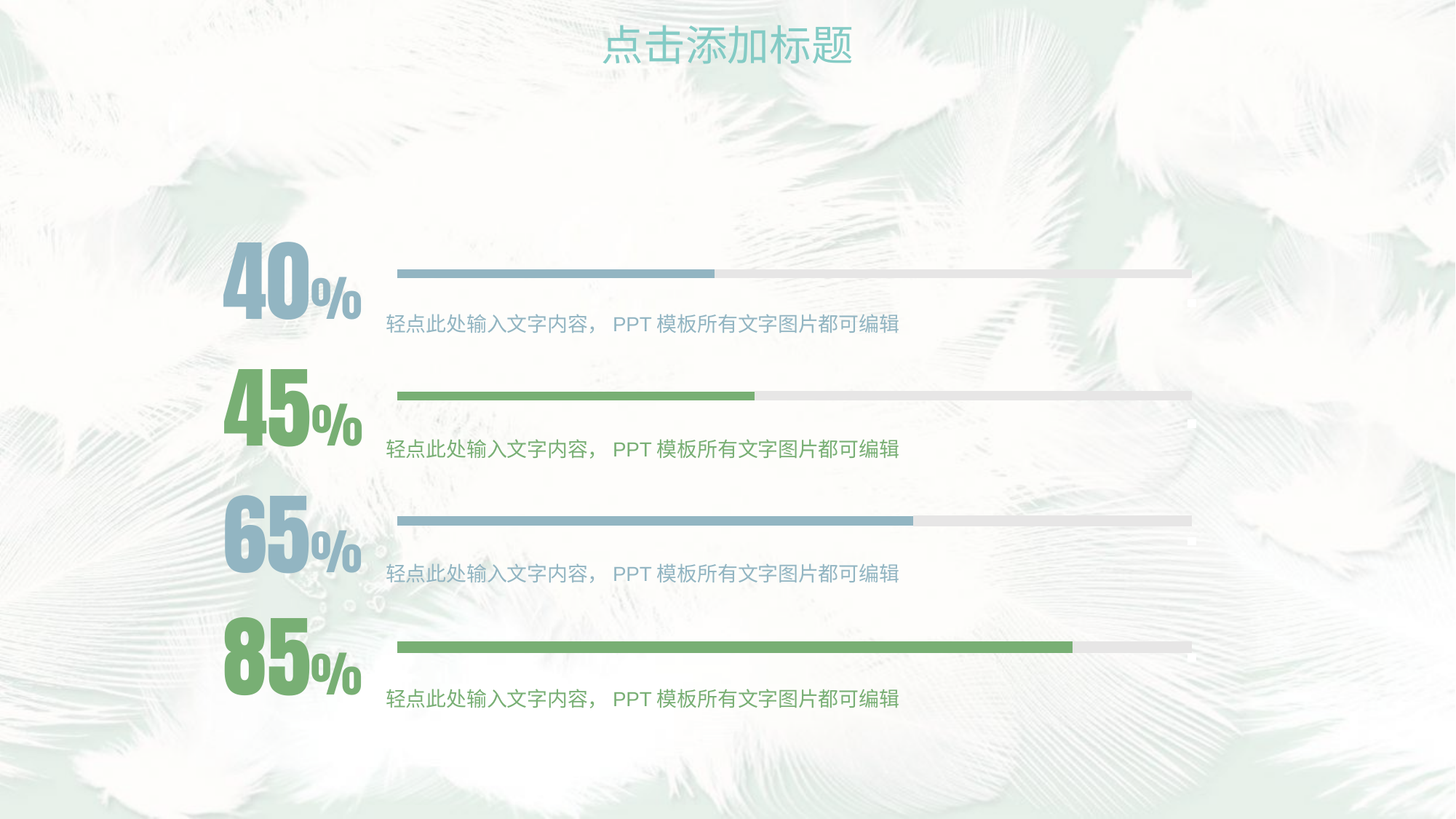

点击添加标题
40%

### Chart

| Category | 系列 1 | 系列 2 | Y |
|---|---|---|---|
| 类别 1 | 0.4 | 0.6 | 0.7 |
轻点此处输入文字内容，PPT模板所有文字图片都可编辑
45%

### Chart

| Category | 系列 1 | 系列 2 | Y |
|---|---|---|---|
| 类别 1 | 0.45 | 0.55 | 0.7 |
轻点此处输入文字内容，PPT模板所有文字图片都可编辑
65%

### Chart

| Category | 系列 1 | 系列 2 | Y |
|---|---|---|---|
| 类别 1 | 0.65 | 0.35 | 0.7 |
轻点此处输入文字内容，PPT模板所有文字图片都可编辑
85%

### Chart

| Category | 系列 1 | 系列 2 | Y |
|---|---|---|---|
| 类别 1 | 0.85 | 0.15 | 0.7 |
轻点此处输入文字内容，PPT模板所有文字图片都可编辑